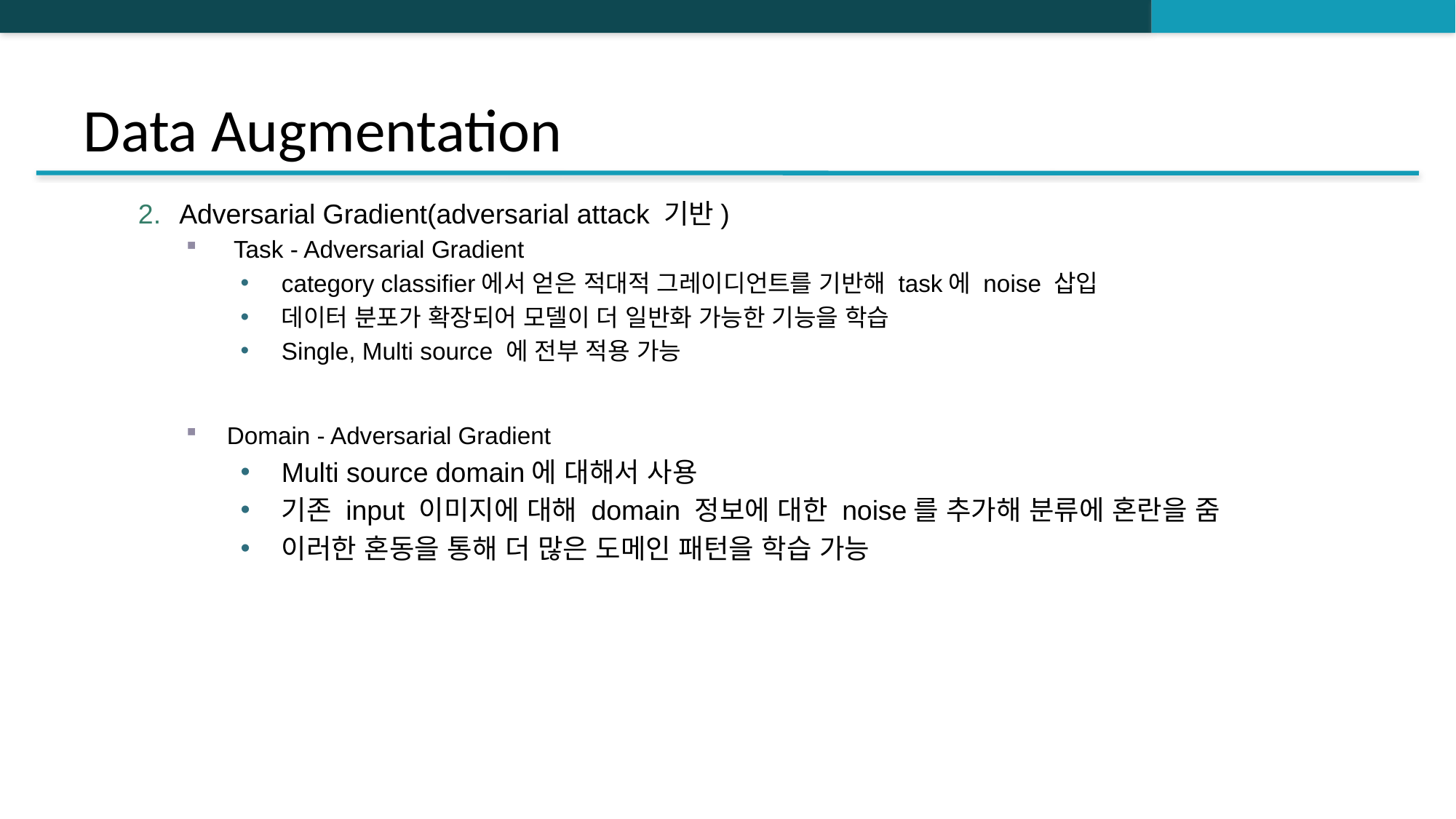

# Data Augmentation
Adversarial Gradient(adversarial attack 기반)
 Task - Adversarial Gradient
category classifier에서 얻은 적대적 그레이디언트를 기반해 task에 noise 삽입
데이터 분포가 확장되어 모델이 더 일반화 가능한 기능을 학습
Single, Multi source 에 전부 적용 가능

Domain - Adversarial Gradient
Multi source domain에 대해서 사용
기존 input 이미지에 대해 domain 정보에 대한 noise를 추가해 분류에 혼란을 줌
이러한 혼동을 통해 더 많은 도메인 패턴을 학습 가능